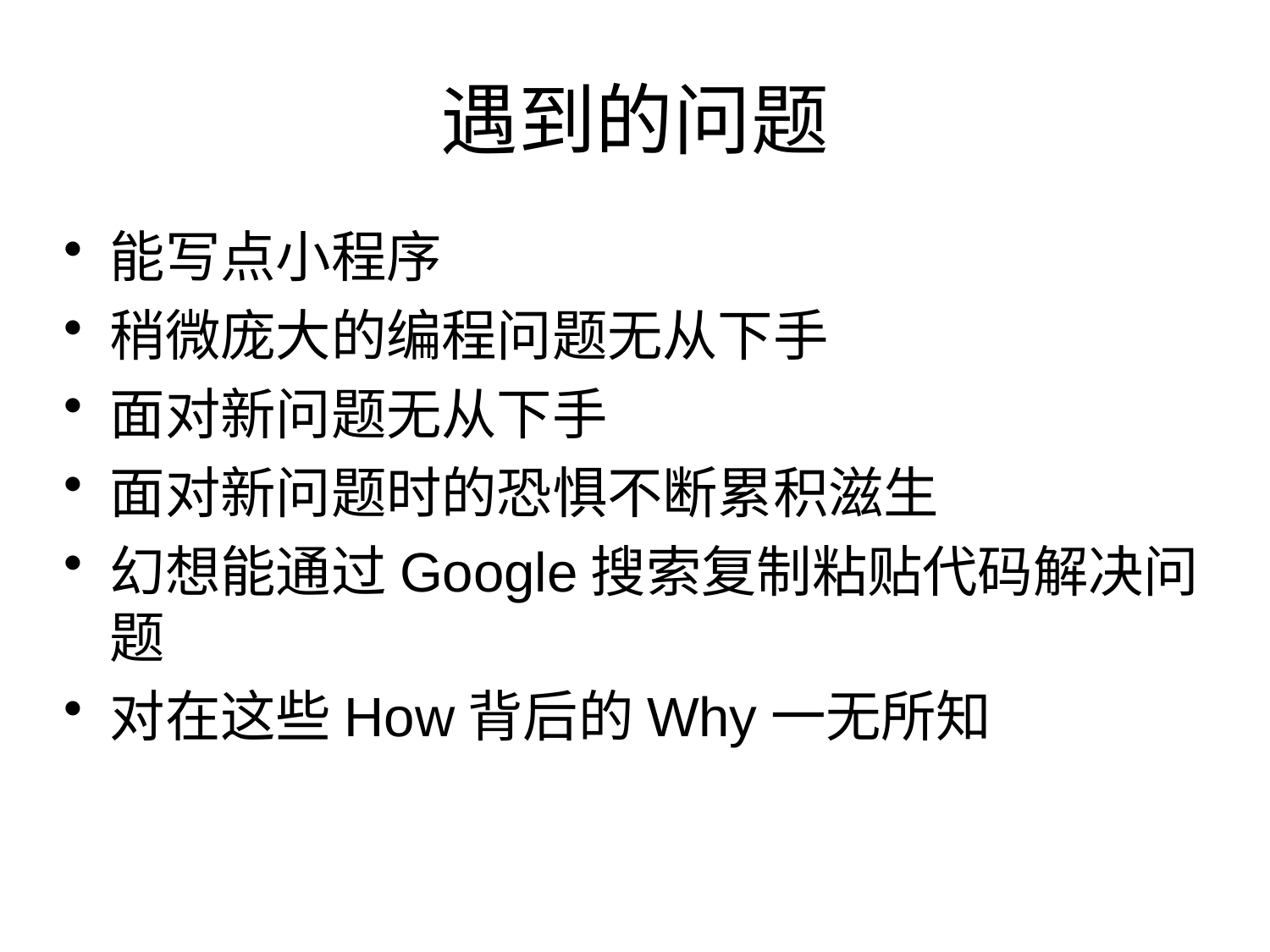

# 遇到的问题
能写点小程序
稍微庞大的编程问题无从下手
面对新问题无从下手
面对新问题时的恐惧不断累积滋生
幻想能通过Google搜索复制粘贴代码解决问题
对在这些How背后的Why一无所知